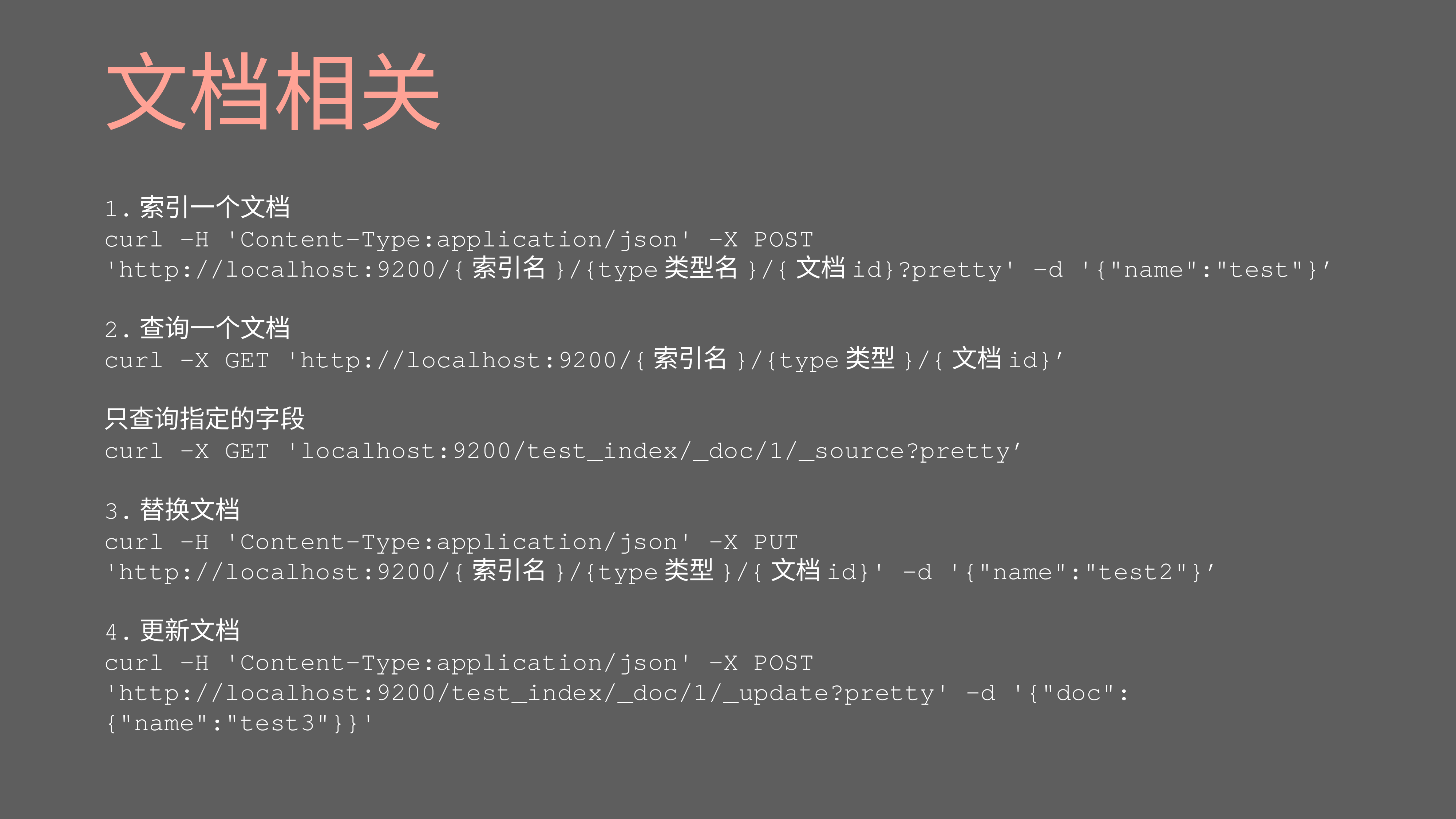

# 文档相关
1.索引一个文档
curl -H 'Content-Type:application/json' -X POST 'http://localhost:9200/{索引名}/{type类型名}/{文档id}?pretty' -d '{"name":"test"}’

2.查询一个文档
curl -X GET 'http://localhost:9200/{索引名}/{type类型}/{文档id}’

只查询指定的字段
curl -X GET 'localhost:9200/test_index/_doc/1/_source?pretty’

3.替换文档
curl -H 'Content-Type:application/json' -X PUT 'http://localhost:9200/{索引名}/{type类型}/{文档id}' -d '{"name":"test2"}’

4.更新文档
curl -H 'Content-Type:application/json' -X POST 'http://localhost:9200/test_index/_doc/1/_update?pretty' -d '{"doc":{"name":"test3"}}'